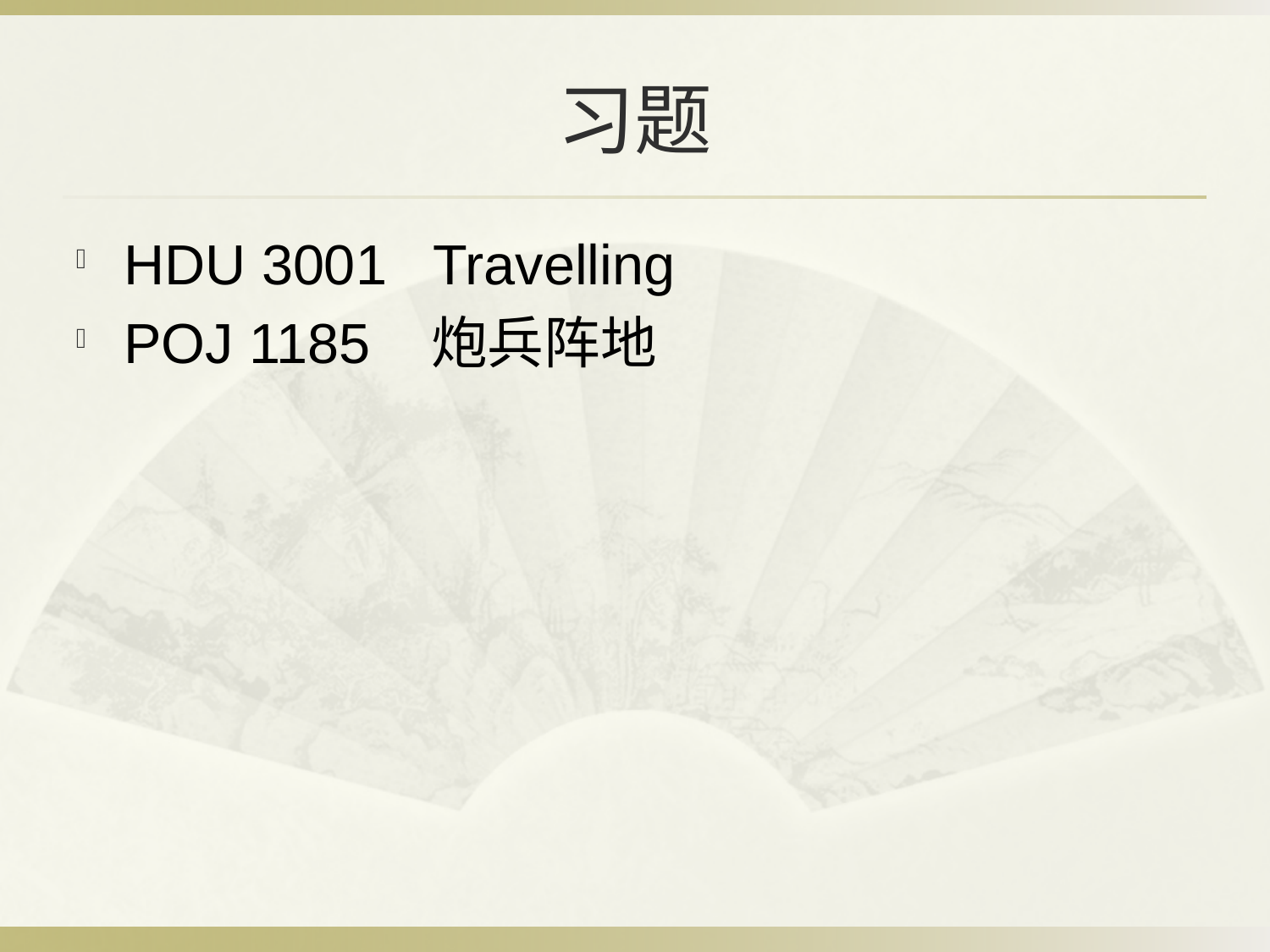

# 习题
HDU 3001   Travelling
POJ 1185   炮兵阵地